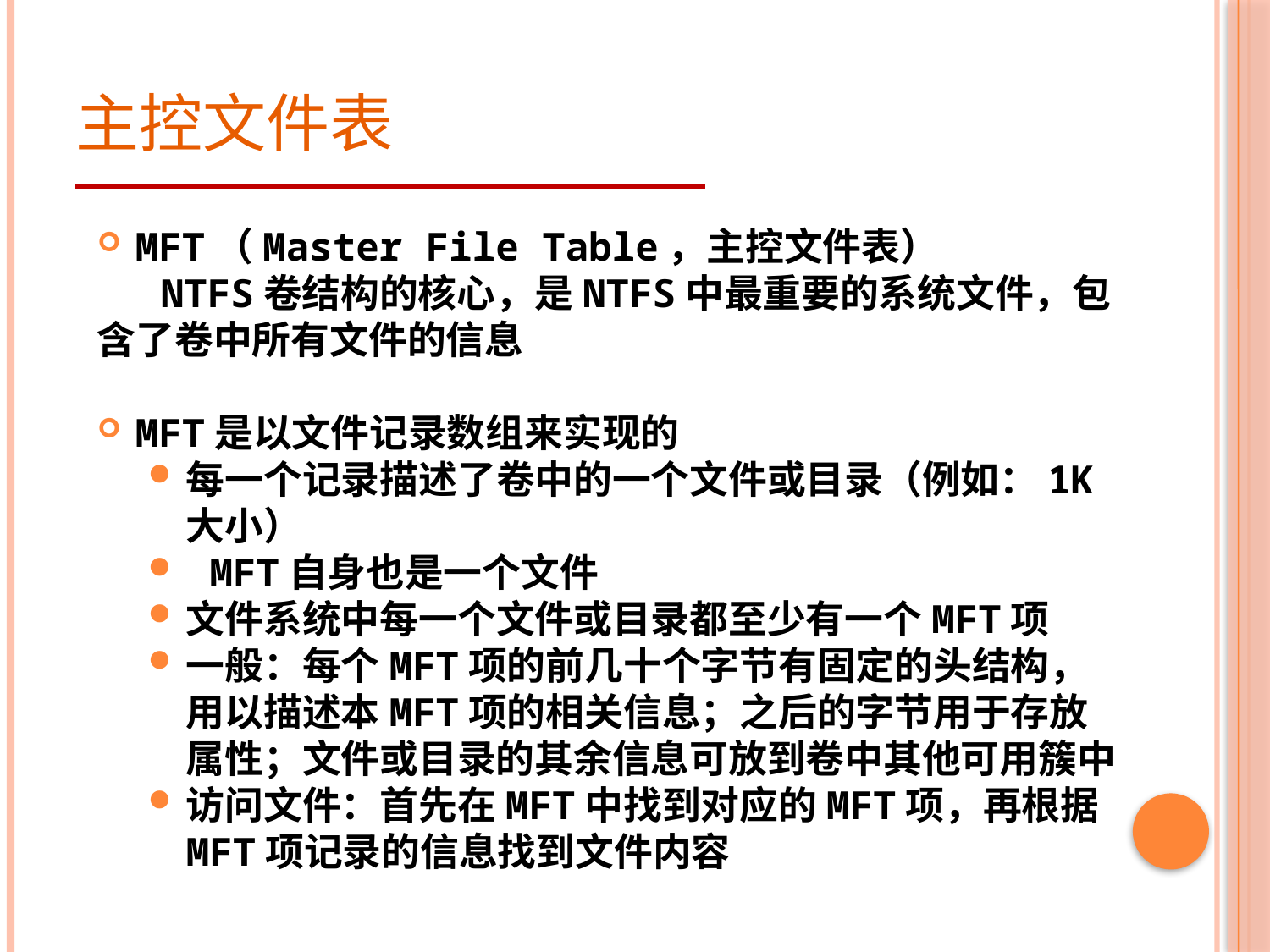

# 主控文件表
MFT（Master File Table，主控文件表）
NTFS卷结构的核心，是NTFS中最重要的系统文件，包含了卷中所有文件的信息

MFT是以文件记录数组来实现的
每一个记录描述了卷中的一个文件或目录（例如：1K大小）
 MFT自身也是一个文件
文件系统中每一个文件或目录都至少有一个MFT项
一般：每个MFT项的前几十个字节有固定的头结构，用以描述本MFT项的相关信息；之后的字节用于存放属性；文件或目录的其余信息可放到卷中其他可用簇中
访问文件：首先在MFT中找到对应的MFT项，再根据MFT项记录的信息找到文件内容